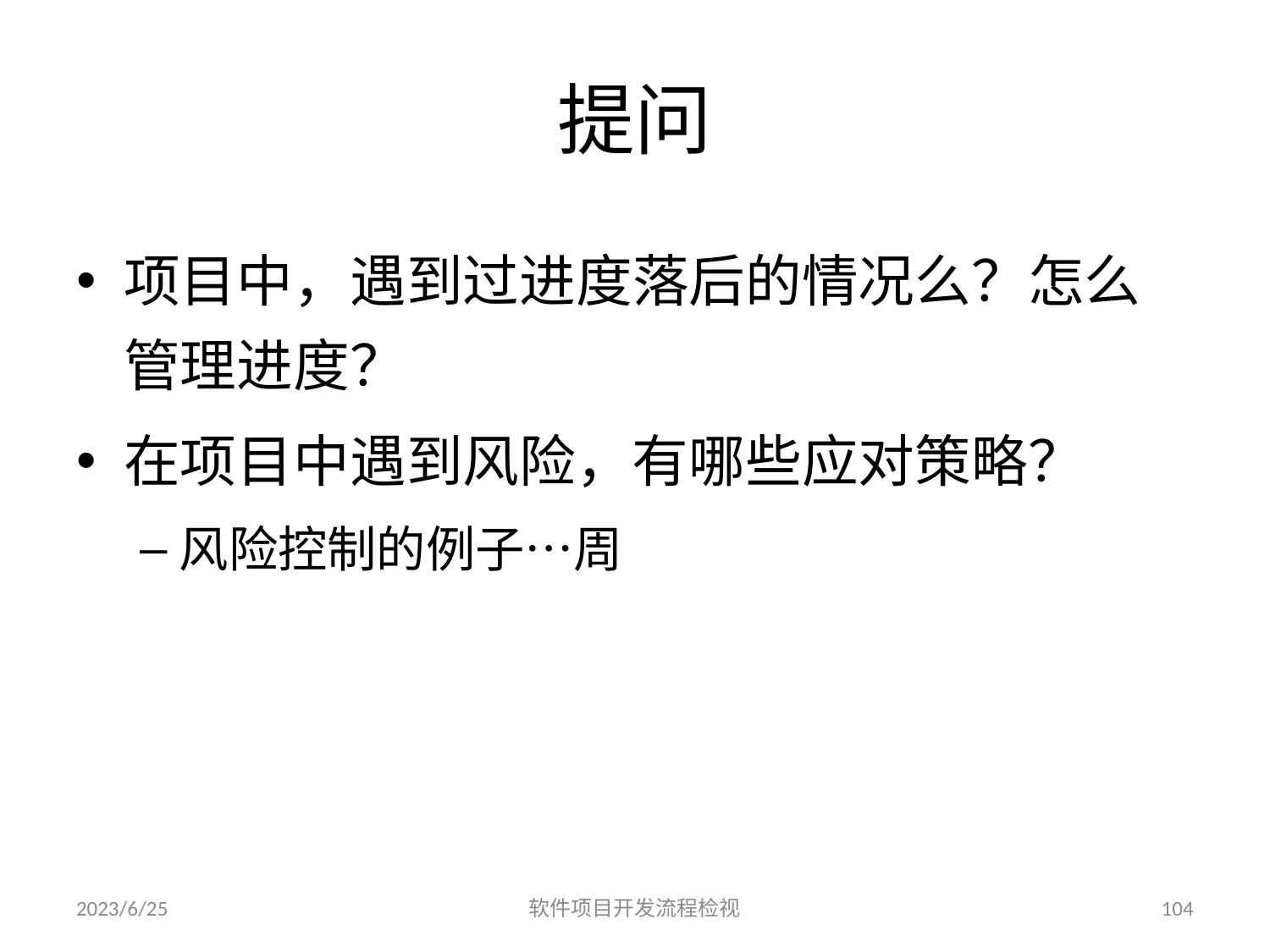

# 提问
项目中，遇到过进度落后的情况么？怎么管理进度？
在项目中遇到风险，有哪些应对策略？
风险控制的例子…周

2023/6/25
软件项目开发流程检视
104